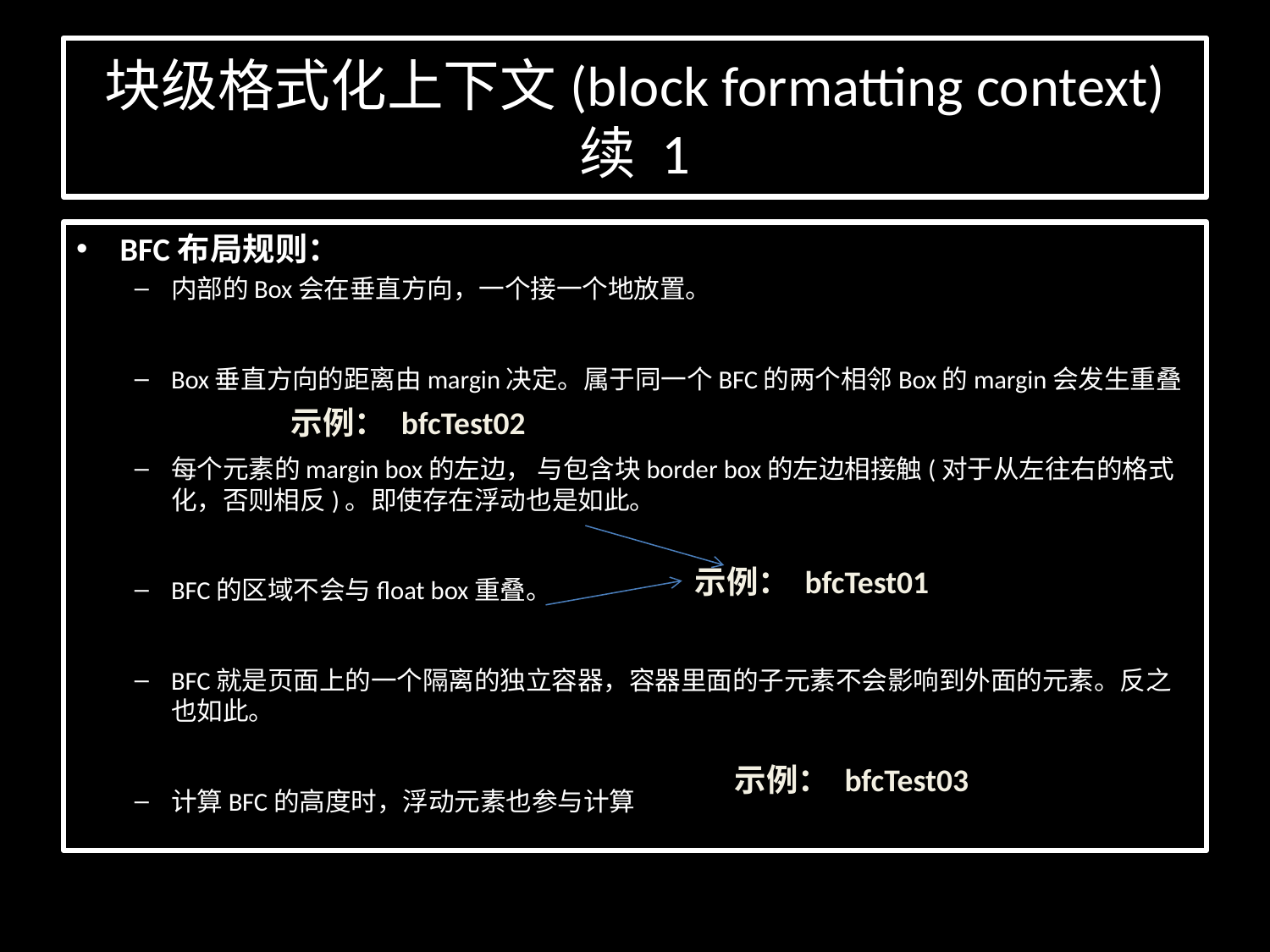

# 块级格式化上下文(block formatting context) 续 1
BFC布局规则：
内部的Box会在垂直方向，一个接一个地放置。

Box垂直方向的距离由margin决定。属于同一个BFC的两个相邻Box的margin会发生重叠

每个元素的margin box的左边， 与包含块border box的左边相接触(对于从左往右的格式化，否则相反)。即使存在浮动也是如此。

BFC的区域不会与float box重叠。

BFC就是页面上的一个隔离的独立容器，容器里面的子元素不会影响到外面的元素。反之也如此。

计算BFC的高度时，浮动元素也参与计算

示例： bfcTest02
示例： bfcTest01
示例： bfcTest03